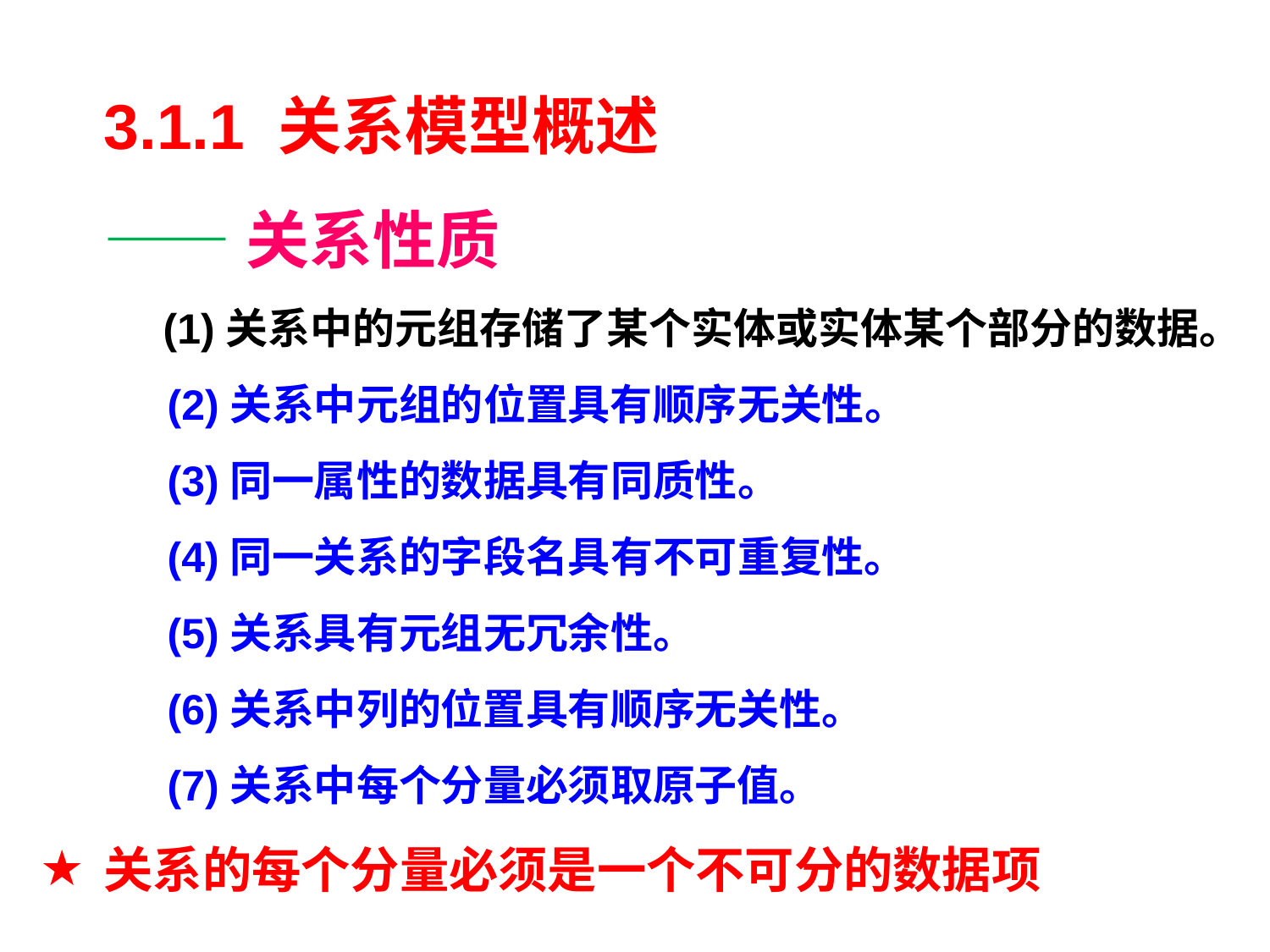

3.1.1 关系模型概述
——关系性质
     (1)关系中的元组存储了某个实体或实体某个部分的数据。
(2)关系中元组的位置具有顺序无关性。
(3)同一属性的数据具有同质性。
(4)同一关系的字段名具有不可重复性。
(5)关系具有元组无冗余性。
(6)关系中列的位置具有顺序无关性。
(7)关系中每个分量必须取原子值。
关系的每个分量必须是一个不可分的数据项